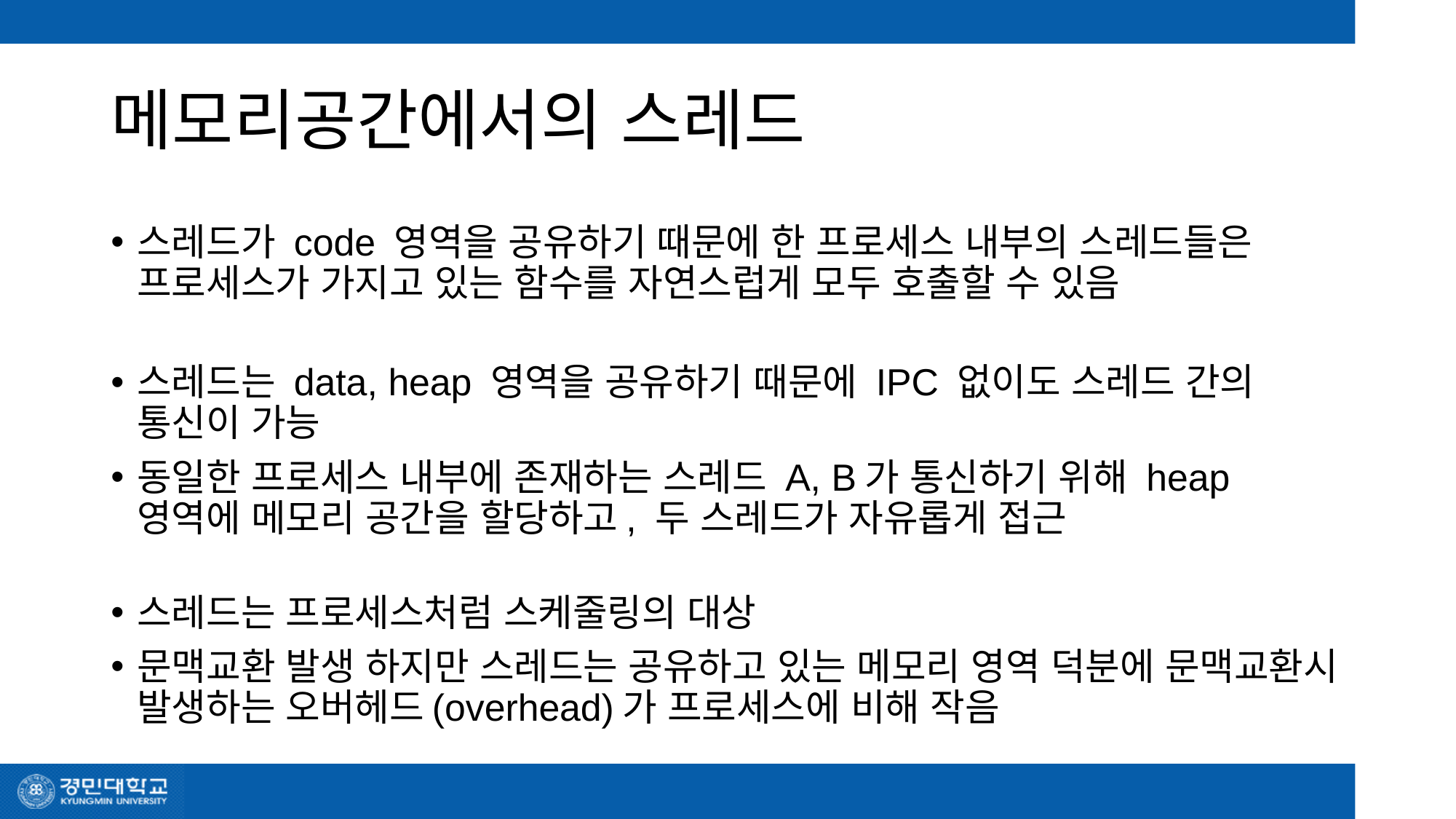

# 메모리공간에서의 스레드
스레드가 code 영역을 공유하기 때문에 한 프로세스 내부의 스레드들은 프로세스가 가지고 있는 함수를 자연스럽게 모두 호출할 수 있음
스레드는 data, heap 영역을 공유하기 때문에 IPC 없이도 스레드 간의 통신이 가능
동일한 프로세스 내부에 존재하는 스레드 A, B가 통신하기 위해 heap 영역에 메모리 공간을 할당하고, 두 스레드가 자유롭게 접근
스레드는 프로세스처럼 스케줄링의 대상
문맥교환 발생 하지만 스레드는 공유하고 있는 메모리 영역 덕분에 문맥교환시 발생하는 오버헤드(overhead)가 프로세스에 비해 작음